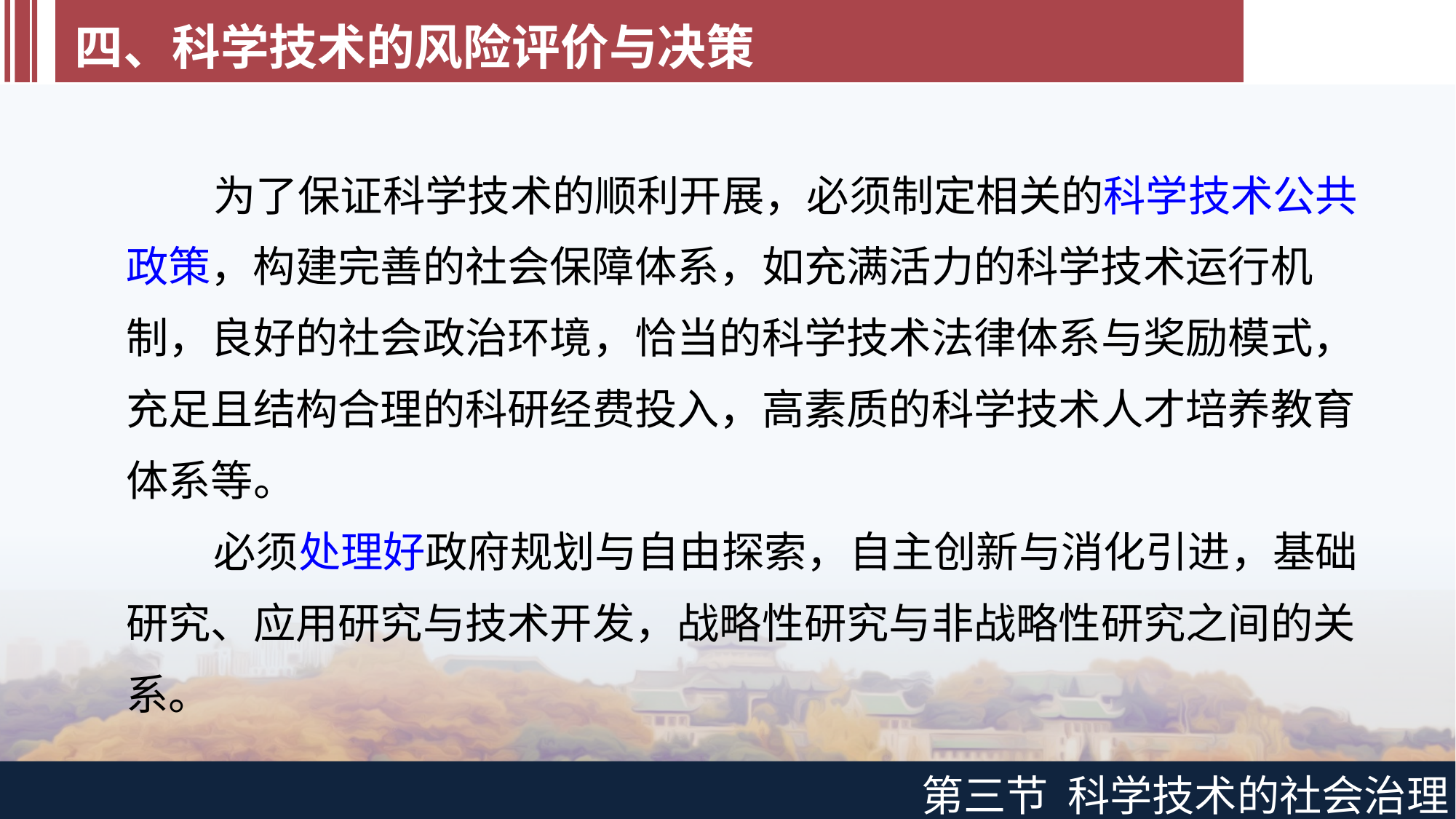

四、科学技术的风险评价与决策
为了保证科学技术的顺利开展，必须制定相关的科学技术公共政策，构建完善的社会保障体系，如充满活力的科学技术运行机制，良好的社会政治环境，恰当的科学技术法律体系与奖励模式，充足且结构合理的科研经费投入，高素质的科学技术人才培养教育体系等。
必须处理好政府规划与自由探索，自主创新与消化引进，基础研究、应用研究与技术开发，战略性研究与非战略性研究之间的关系。
第三节  科学技术的社会治理